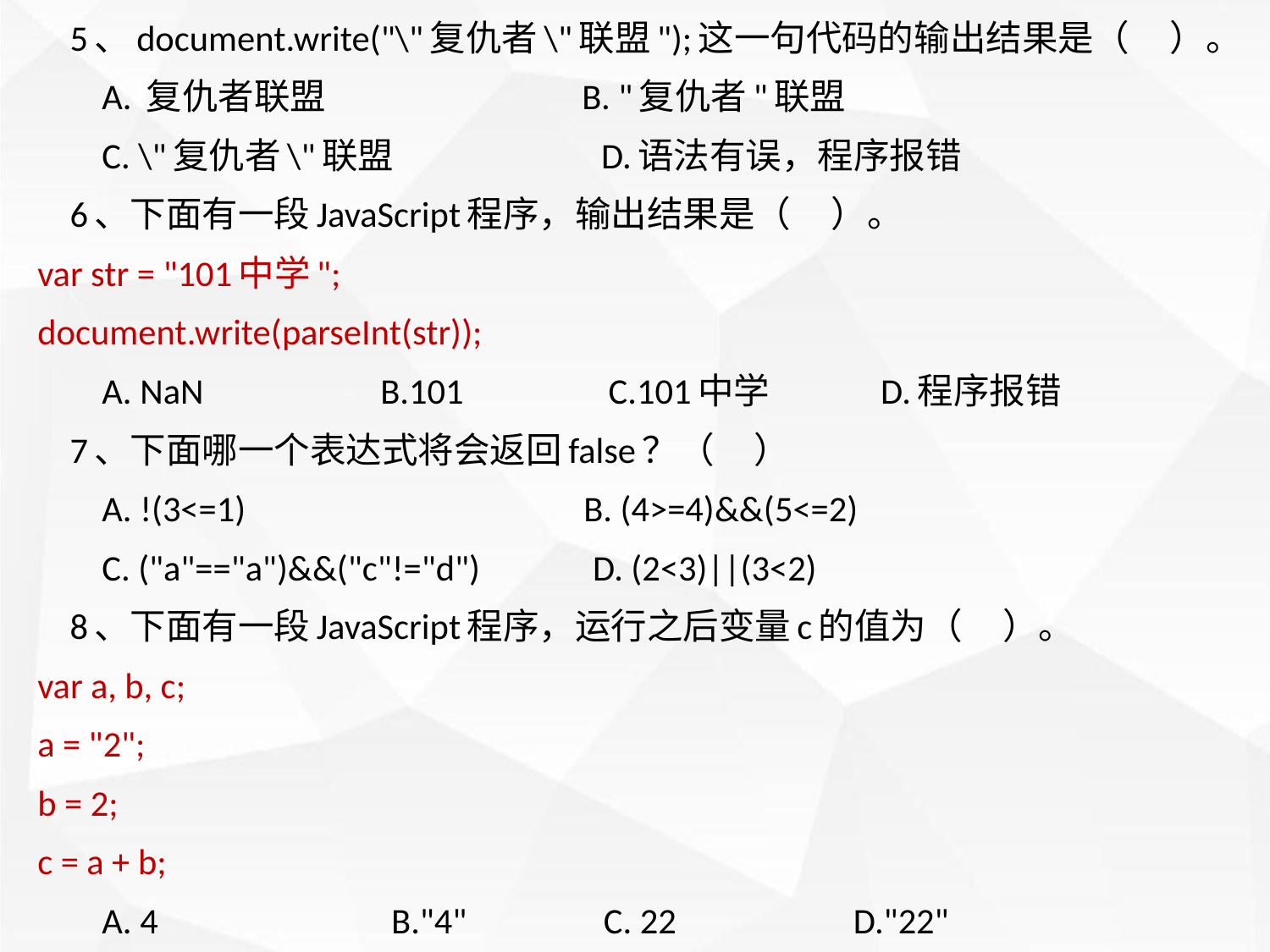

5、document.write("\"复仇者\"联盟");这一句代码的输出结果是（     ）。
        A. 复仇者联盟                               B. "复仇者"联盟
        C. \"复仇者\"联盟                         D.语法有误，程序报错
    6、下面有一段JavaScript程序，输出结果是（     ）。
var str = "101中学";
document.write(parseInt(str));
        A. NaN                      B.101                  C.101中学             D.程序报错
    7、下面哪一个表达式将会返回false？（     ）
        A. !(3<=1)                                          B. (4>=4)&&(5<=2)
        C. ("a"=="a")&&("c"!="d")              D. (2<3)||(3<2)
    8、下面有一段JavaScript程序，运行之后变量c的值为（     ）。
var a, b, c;
a = "2";
b = 2;
c = a + b;
        A. 4                             B."4"                 C. 22                      D."22"